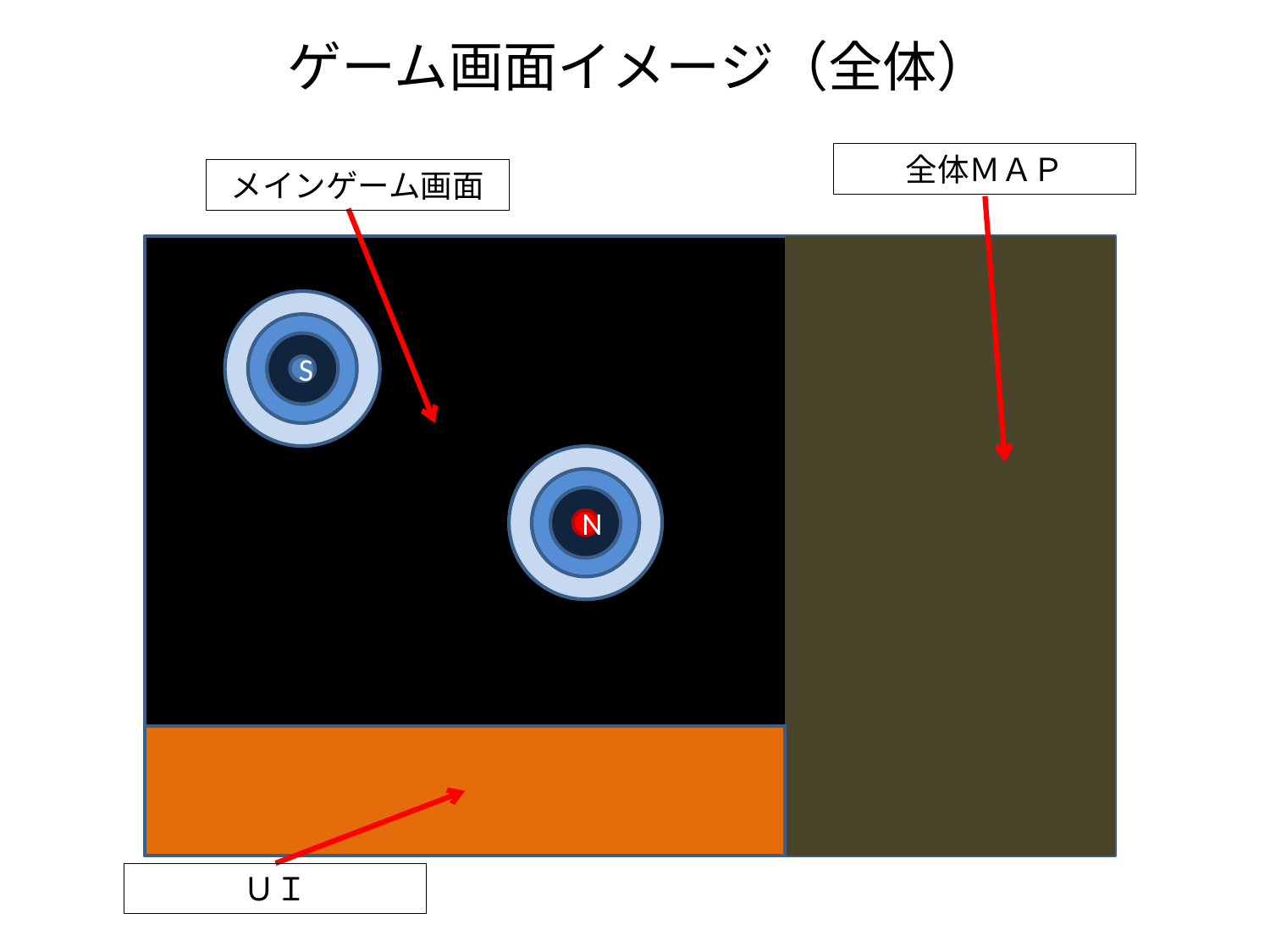

# ゲーム画面イメージ（全体）
全体ＭＡＰ
メインゲーム画面

S

N

ＵＩ